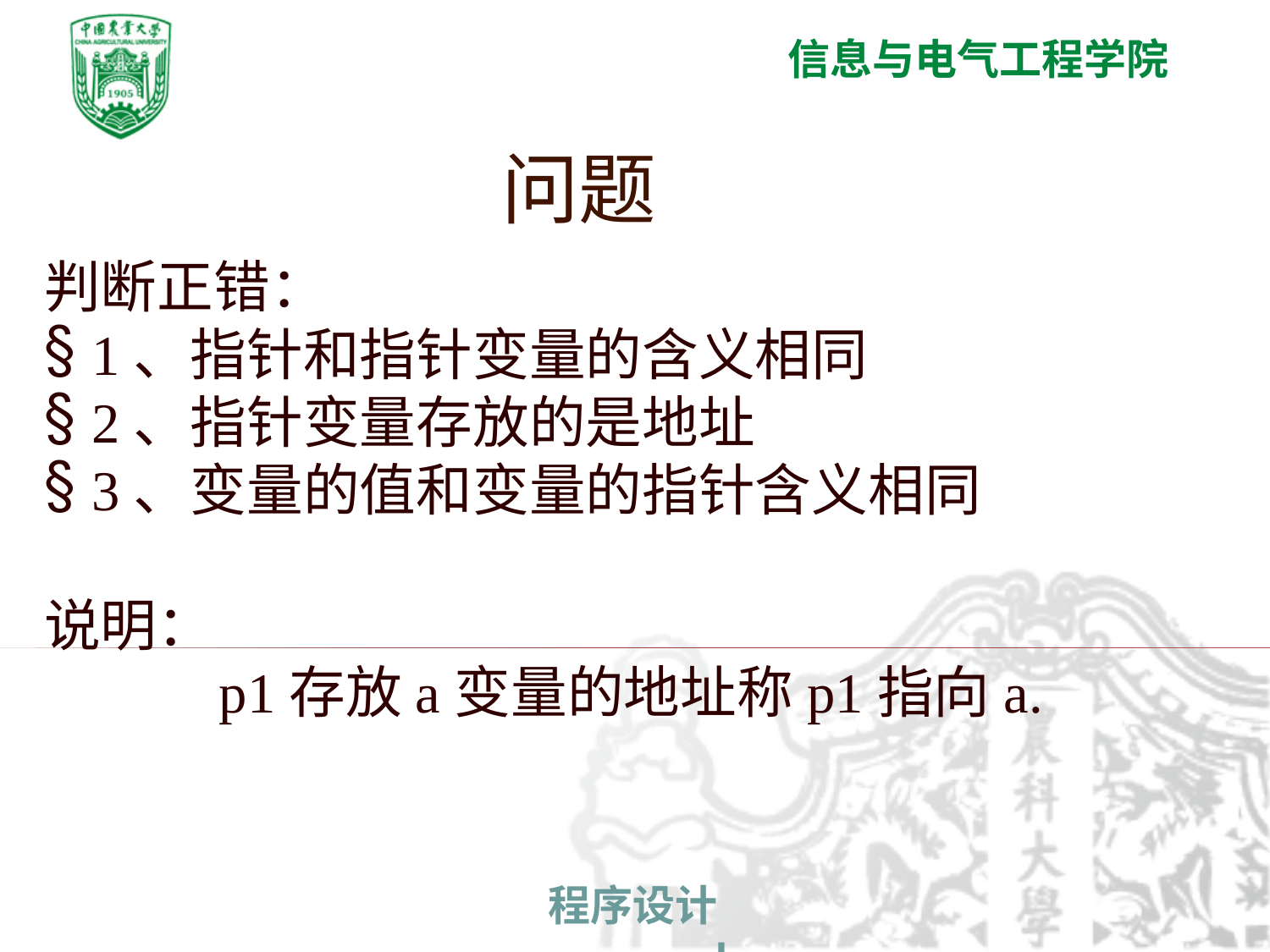

问题
判断正错：
1、指针和指针变量的含义相同
2、指针变量存放的是地址
3、变量的值和变量的指针含义相同

说明：
		p1存放a变量的地址称p1指向a.